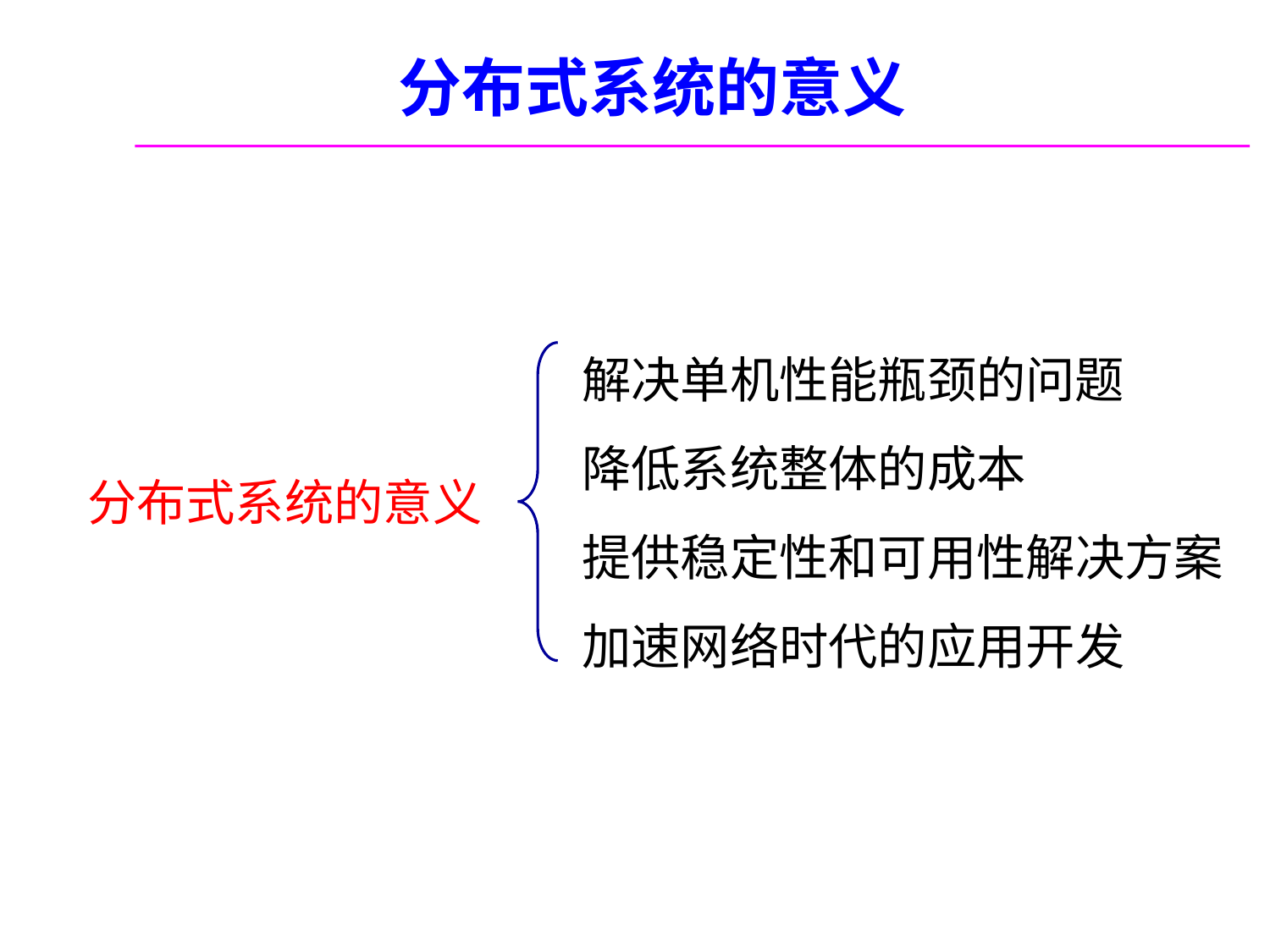

# 分布式系统的意义
解决单机性能瓶颈的问题
降低系统整体的成本
提供稳定性和可用性解决方案
加速网络时代的应用开发

分布式系统的意义
34